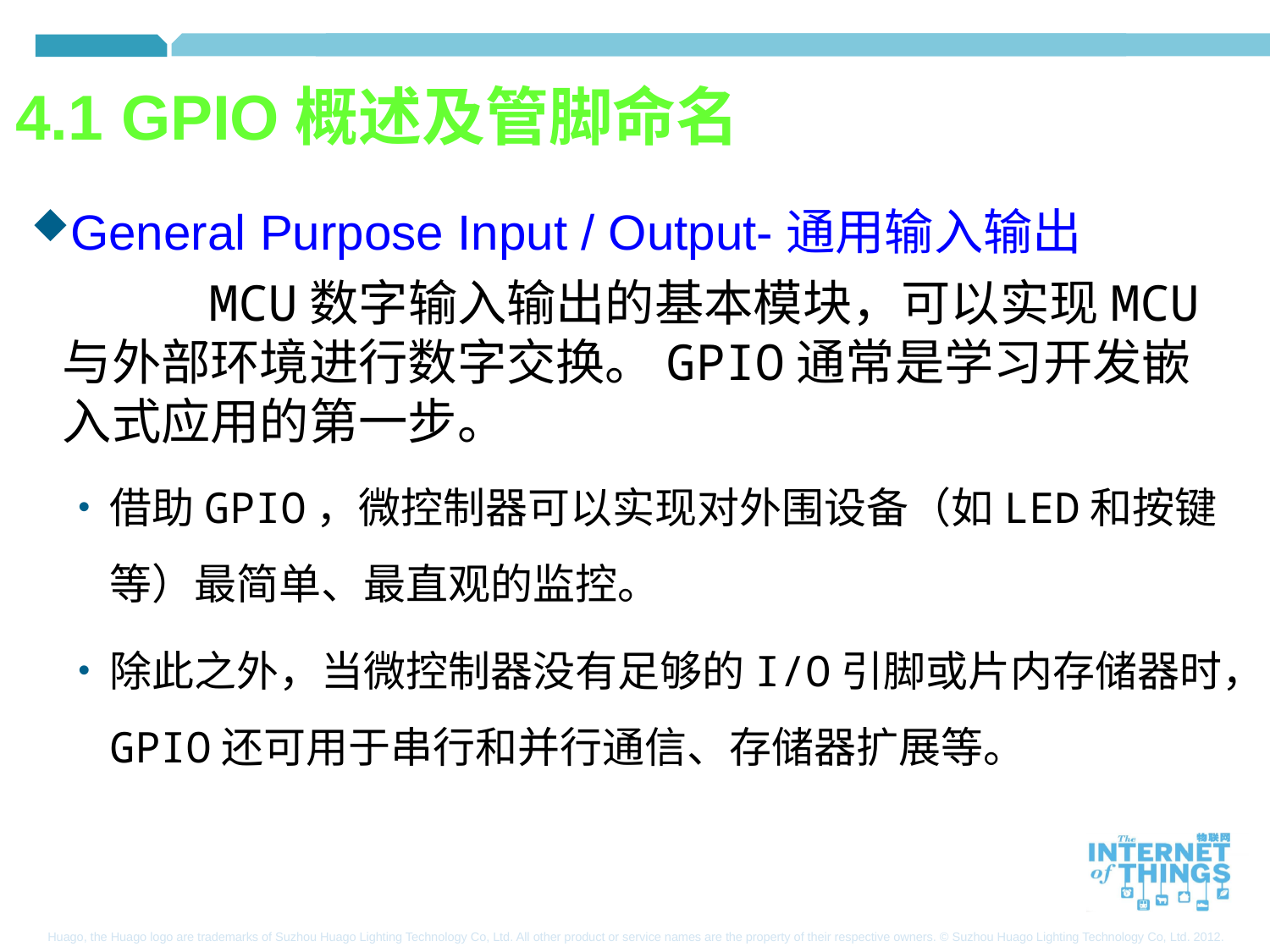

4.1 GPIO概述及管脚命名
General Purpose Input / Output-通用输入输出
      MCU数字输入输出的基本模块，可以实现MCU与外部环境进行数字交换。GPIO通常是学习开发嵌入式应用的第一步。
借助GPIO，微控制器可以实现对外围设备（如LED和按键等）最简单、最直观的监控。
除此之外，当微控制器没有足够的I/O引脚或片内存储器时，GPIO还可用于串行和并行通信、存储器扩展等。